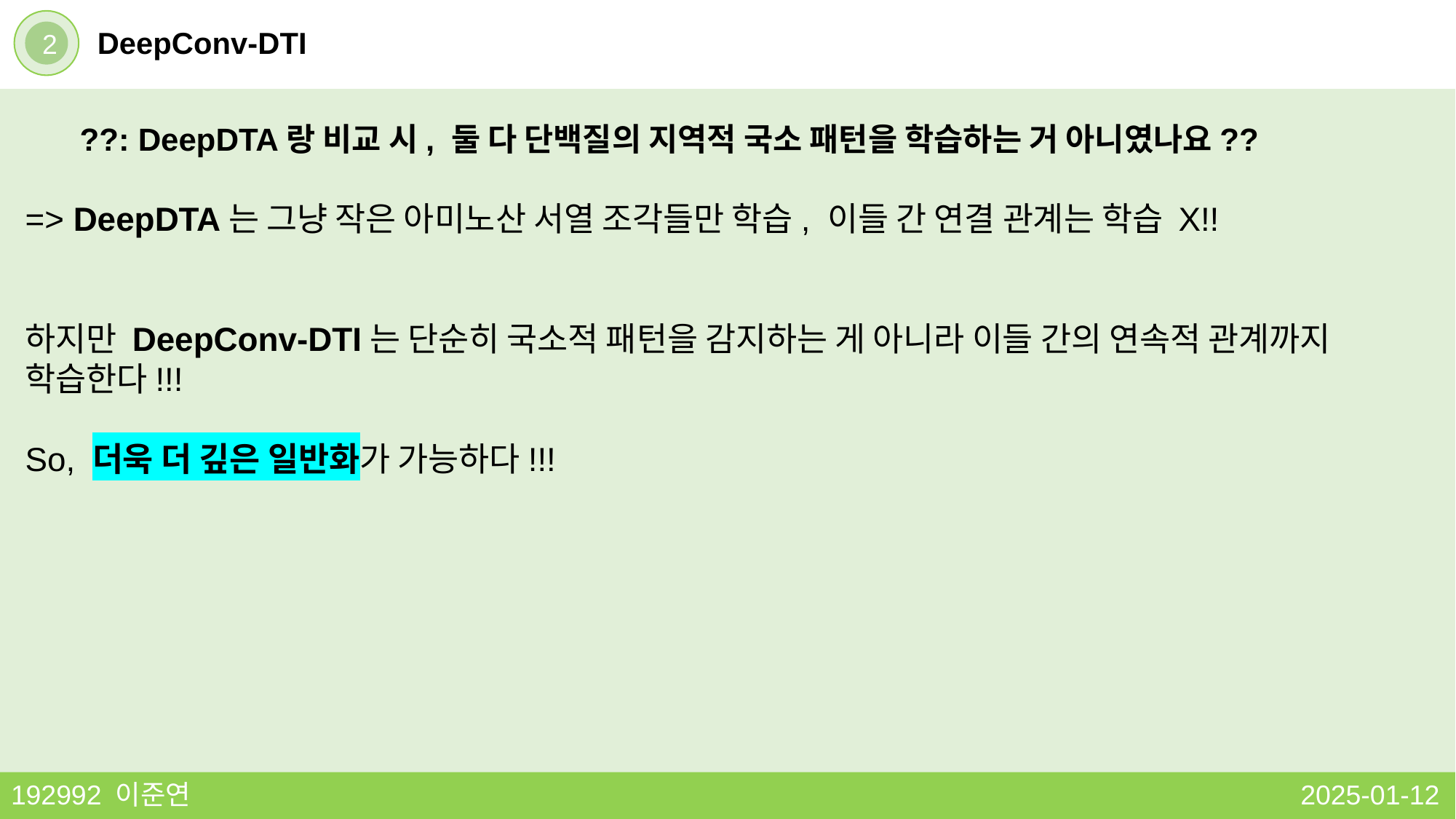

2
DeepConv-DTI

??: DeepDTA랑 비교 시, 둘 다 단백질의 지역적 국소 패턴을 학습하는 거 아니였나요??

=> DeepDTA는 그냥 작은 아미노산 서열 조각들만 학습, 이들 간 연결 관계는 학습 X!!

하지만 DeepConv-DTI는 단순히 국소적 패턴을 감지하는 게 아니라 이들 간의 연속적 관계까지 학습한다!!!

So, 더욱 더 깊은 일반화가 가능하다!!!
192992 이준연
2025-01-12